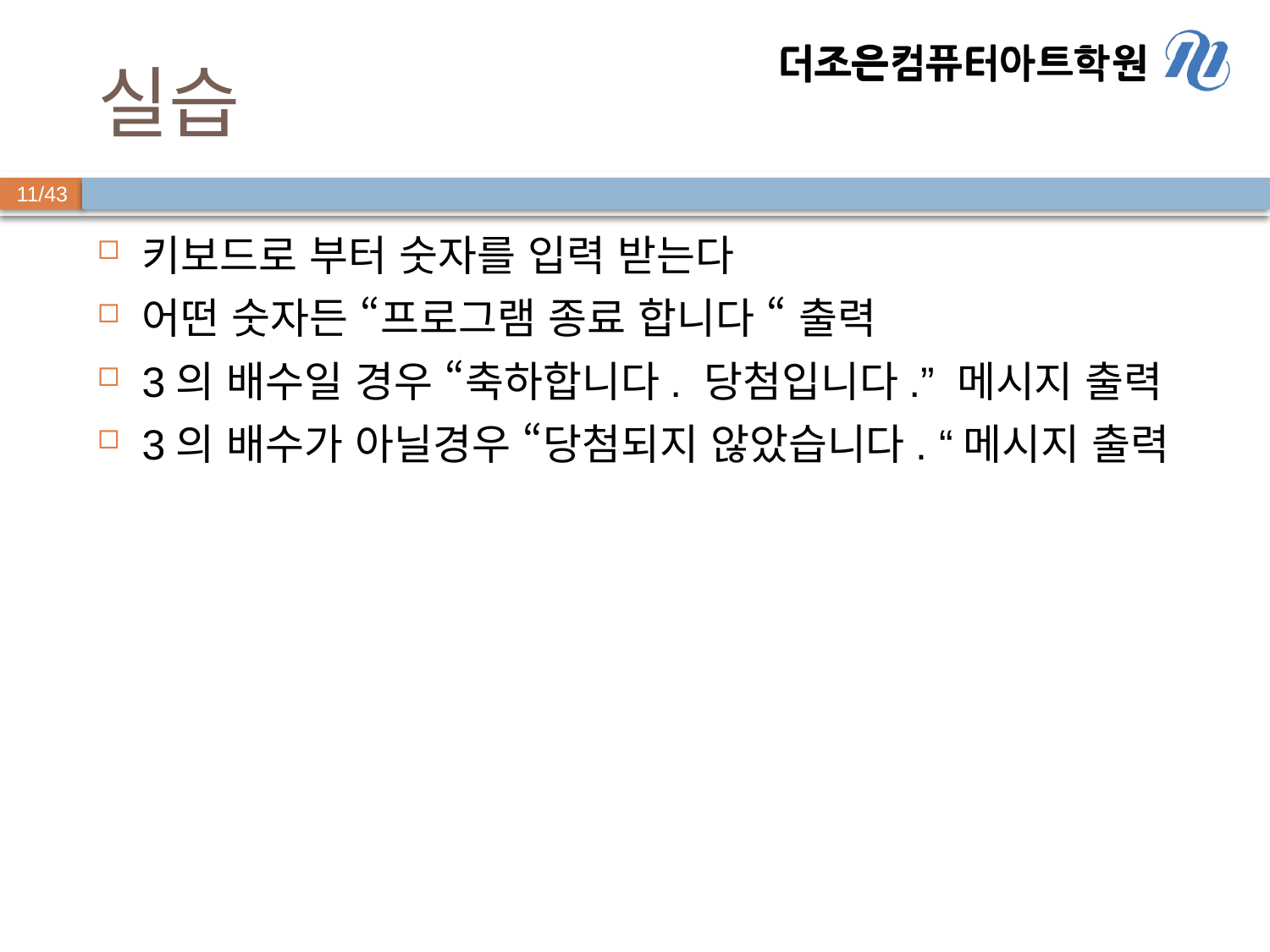

# 실습
키보드로 부터 숫자를 입력 받는다
어떤 숫자든 “프로그램 종료 합니다 “ 출력
3의 배수일 경우 “축하합니다. 당첨입니다.” 메시지 출력
3의 배수가 아닐경우 “당첨되지 않았습니다. “메시지 출력